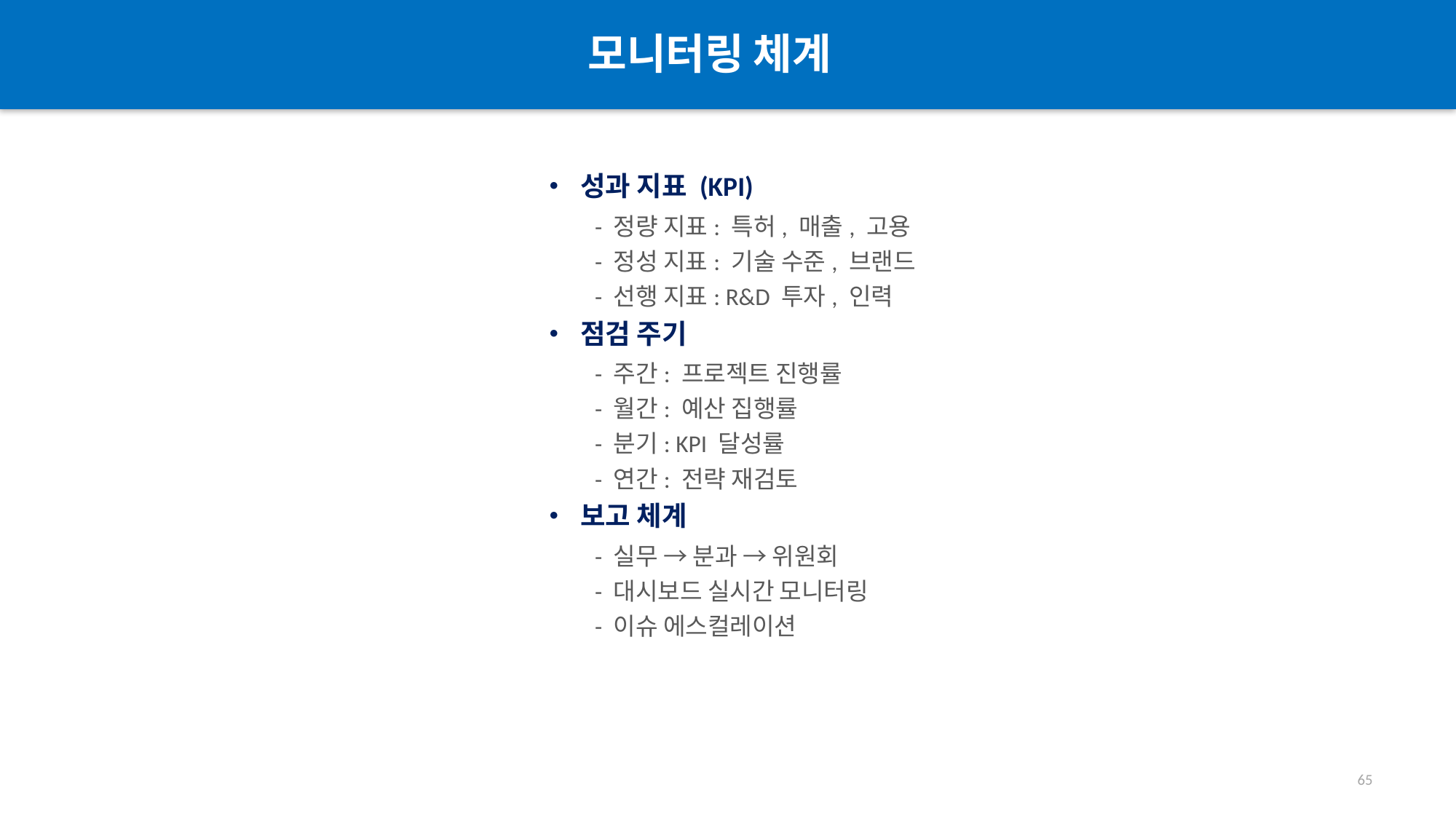

모니터링 체계
#
• 성과 지표 (KPI)
- 정량 지표: 특허, 매출, 고용
- 정성 지표: 기술 수준, 브랜드
- 선행 지표: R&D 투자, 인력
• 점검 주기
- 주간: 프로젝트 진행률
- 월간: 예산 집행률
- 분기: KPI 달성률
- 연간: 전략 재검토
• 보고 체계
- 실무 → 분과 → 위원회
- 대시보드 실시간 모니터링
- 이슈 에스컬레이션
65